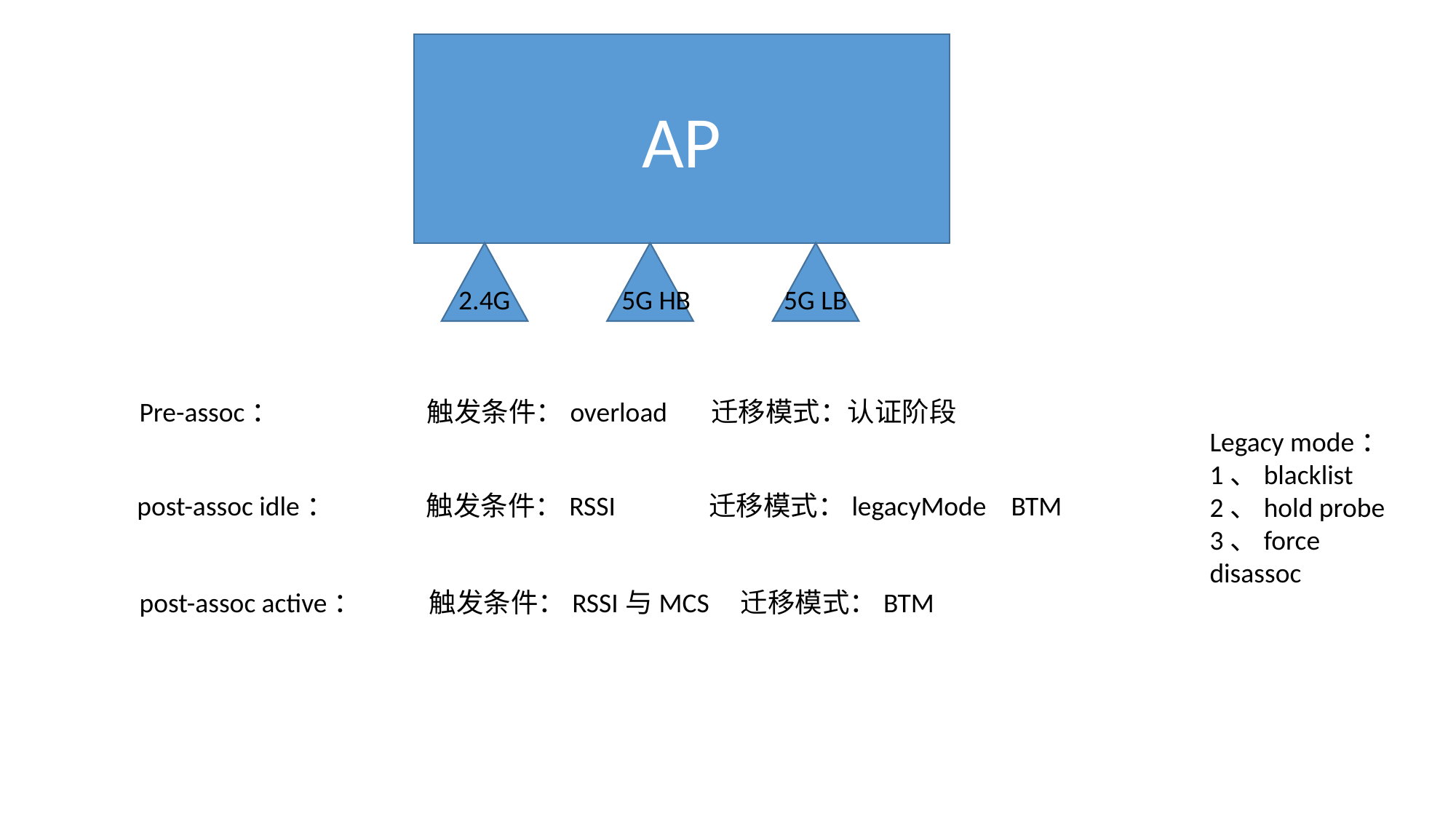

AP

2.4G
5G HB
5G LB
Pre-assoc：                        触发条件：overload      迁移模式：认证阶段
Legacy mode：
1、blacklist
2、hold probe
3、force disassoc
post-assoc idle：               触发条件：RSSI              迁移模式：legacyMode    BTM
post-assoc active：           触发条件：RSSI与MCS    迁移模式：BTM